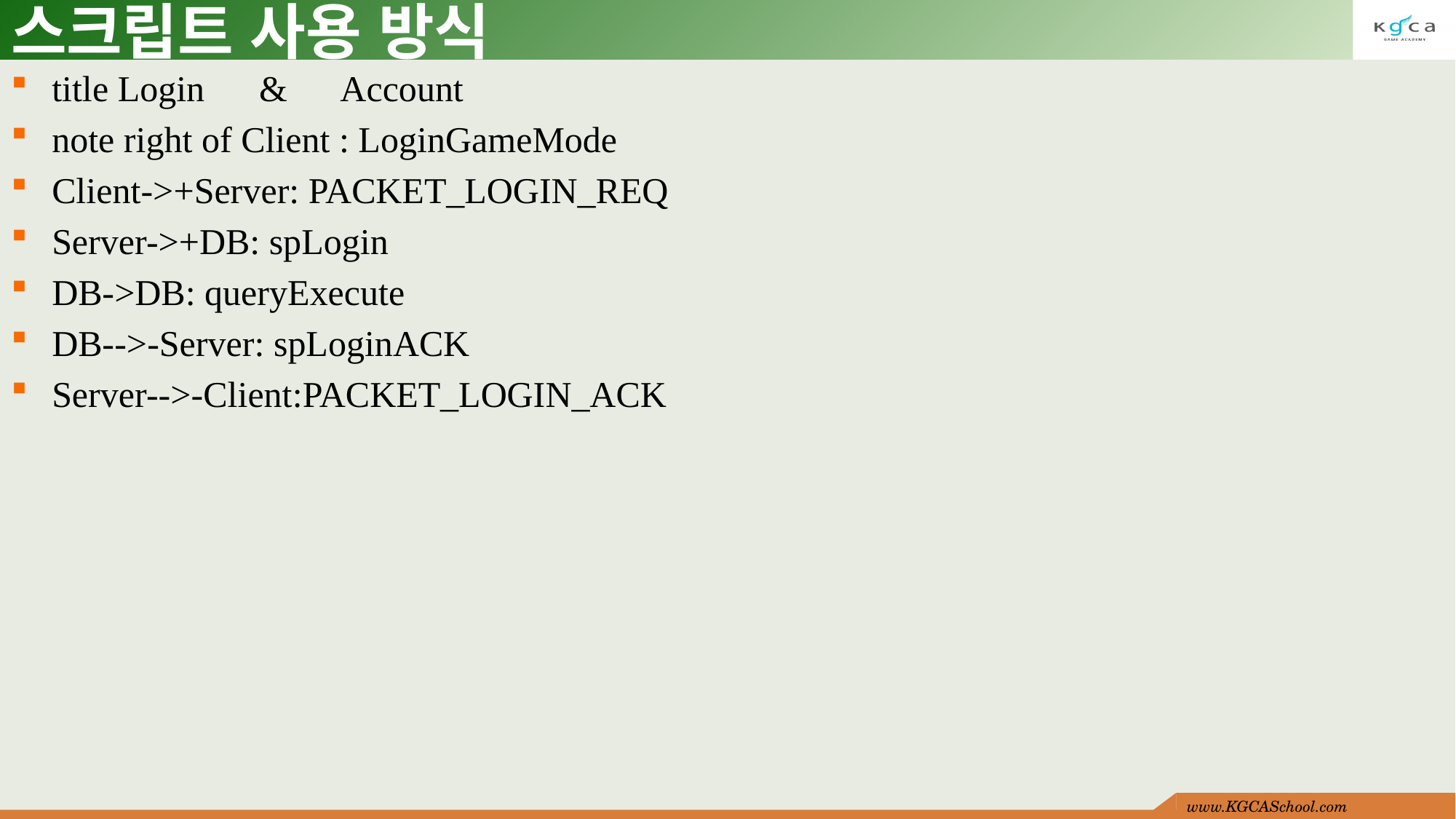

# 스크립트 사용 방식
title Login      &      Account
note right of Client : LoginGameMode
Client->+Server: PACKET_LOGIN_REQ
Server->+DB: spLogin
DB->DB: queryExecute
DB-->-Server: spLoginACK
Server-->-Client:PACKET_LOGIN_ACK